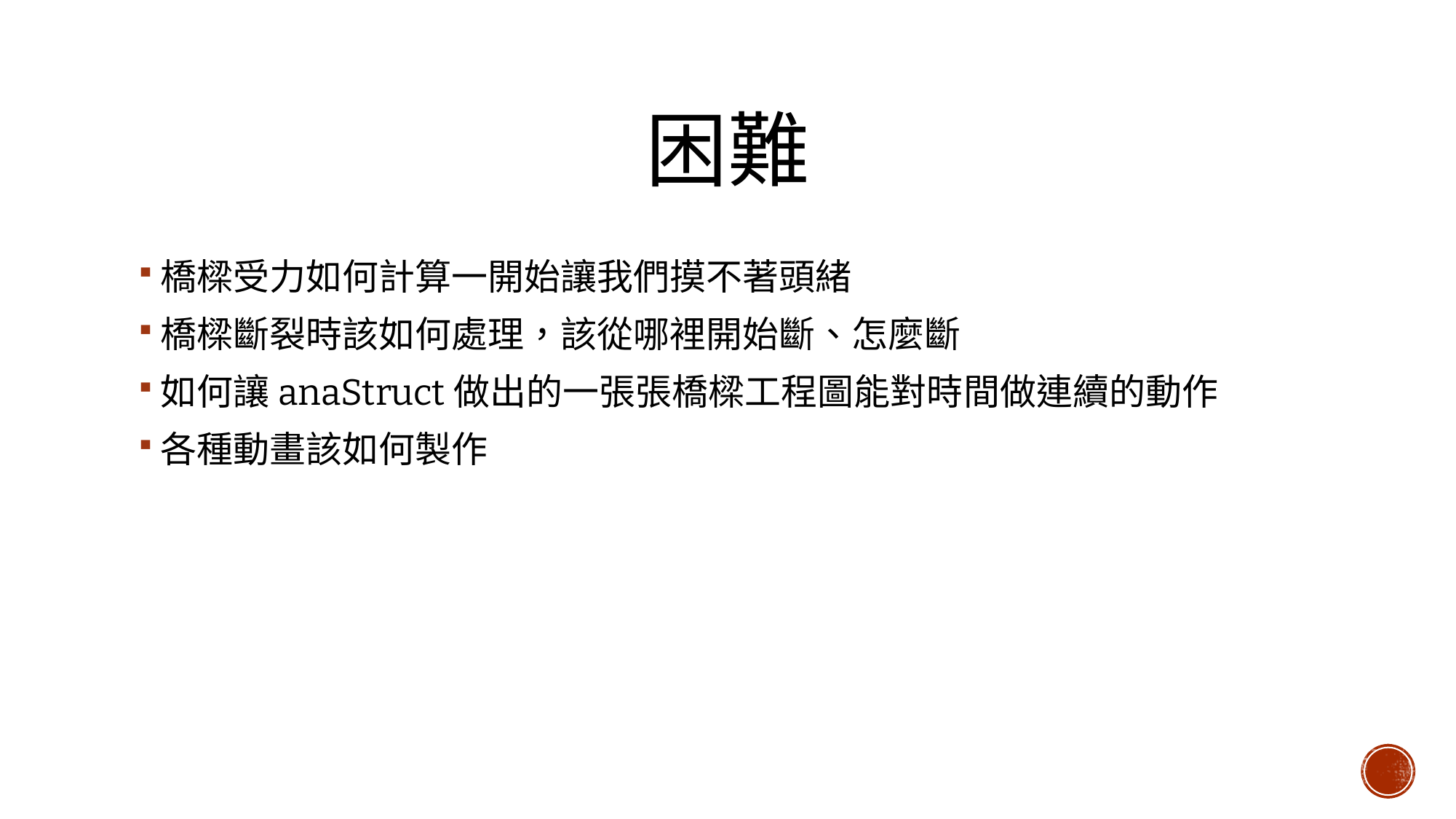

# 困難
橋樑受力如何計算一開始讓我們摸不著頭緒
橋樑斷裂時該如何處理，該從哪裡開始斷、怎麼斷
如何讓anaStruct做出的一張張橋樑工程圖能對時間做連續的動作
各種動畫該如何製作